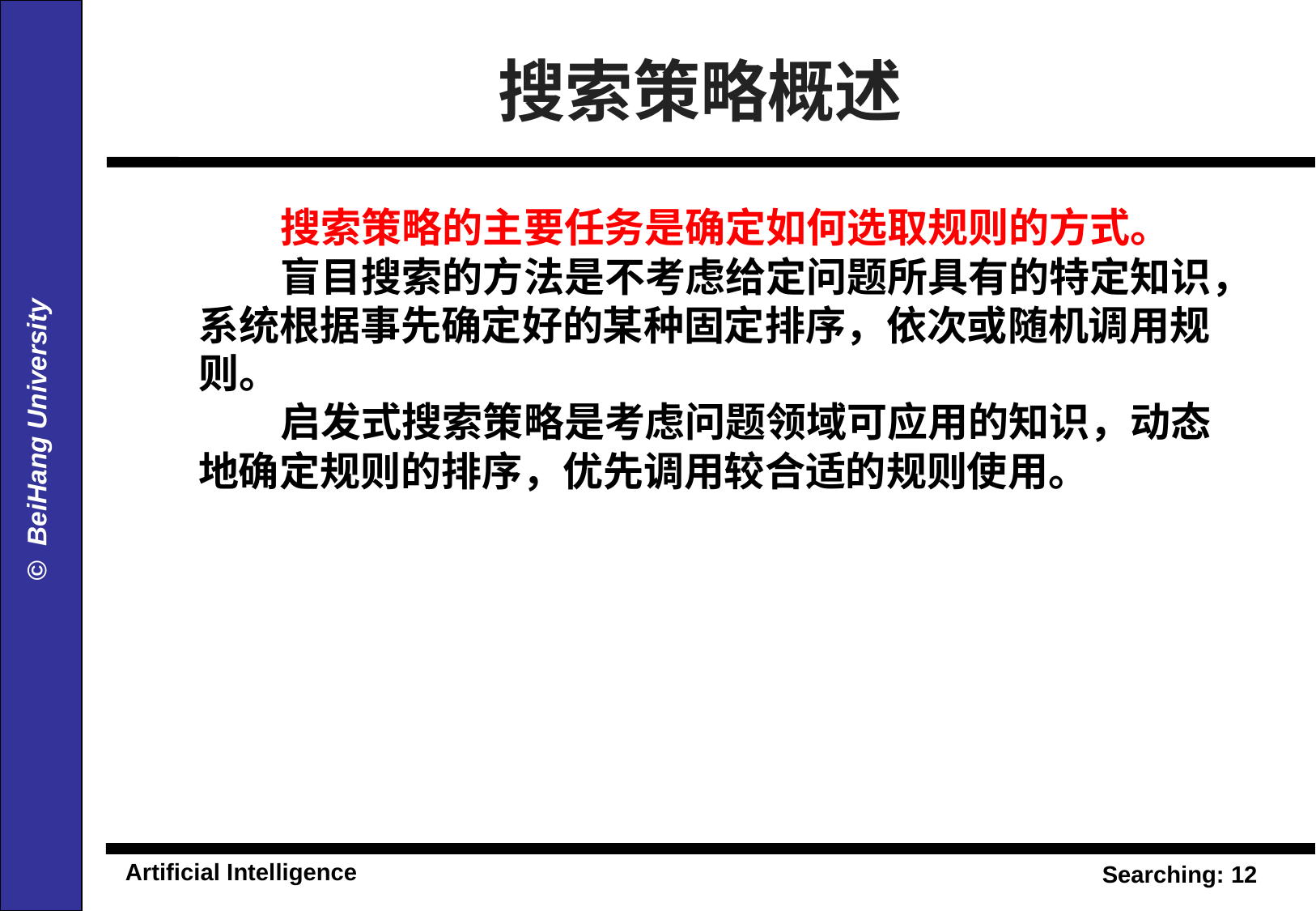

搜索策略概述
        搜索策略的主要任务是确定如何选取规则的方式。
        盲目搜索的方法是不考虑给定问题所具有的特定知识，系统根据事先确定好的某种固定排序，依次或随机调用规则。
        启发式搜索策略是考虑问题领域可应用的知识，动态地确定规则的排序，优先调用较合适的规则使用。